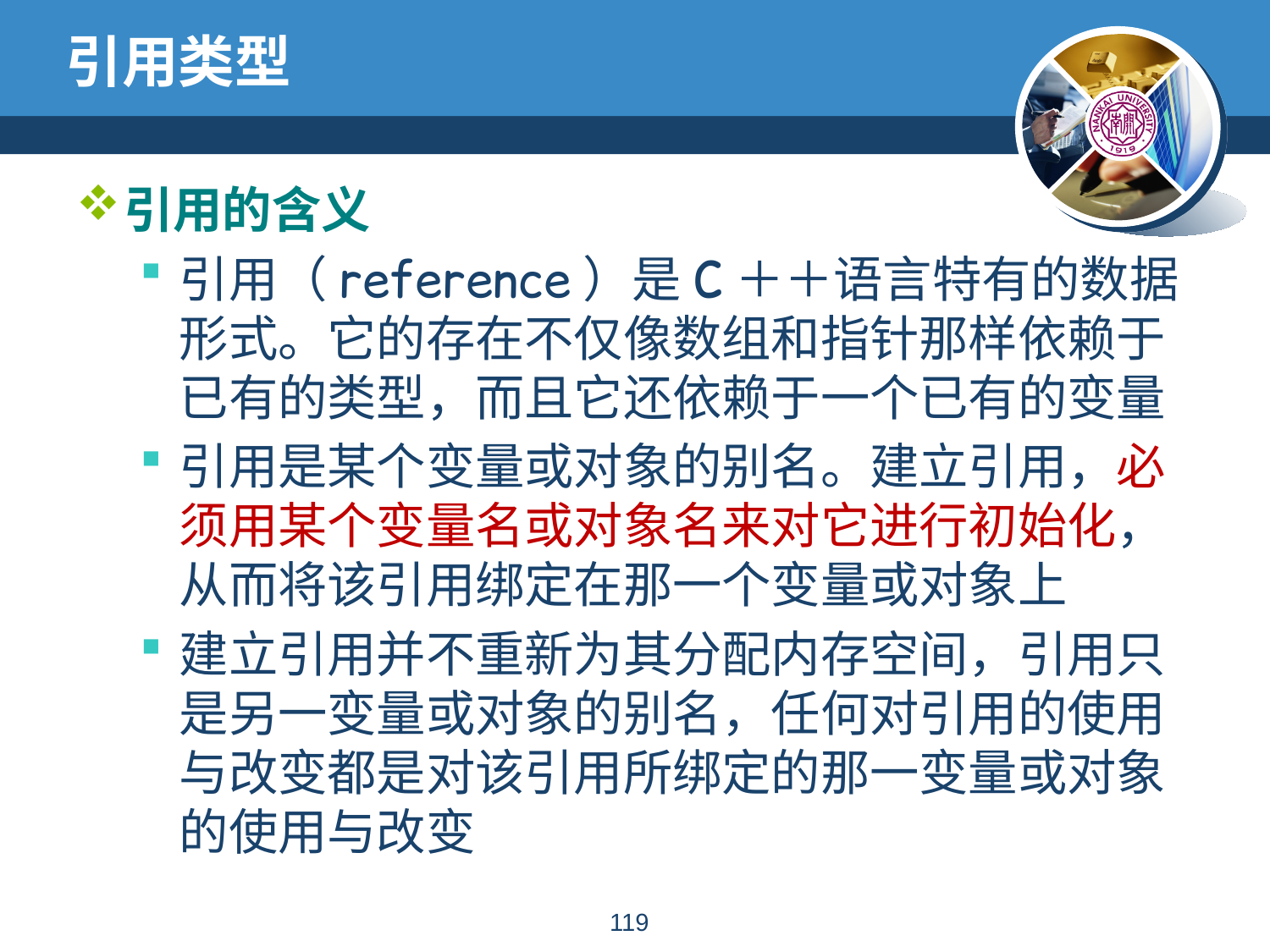

# 引用类型
引用的含义
引用（reference）是C＋＋语言特有的数据形式。它的存在不仅像数组和指针那样依赖于已有的类型，而且它还依赖于一个已有的变量
引用是某个变量或对象的别名。建立引用，必须用某个变量名或对象名来对它进行初始化，从而将该引用绑定在那一个变量或对象上
建立引用并不重新为其分配内存空间，引用只是另一变量或对象的别名，任何对引用的使用与改变都是对该引用所绑定的那一变量或对象的使用与改变
119